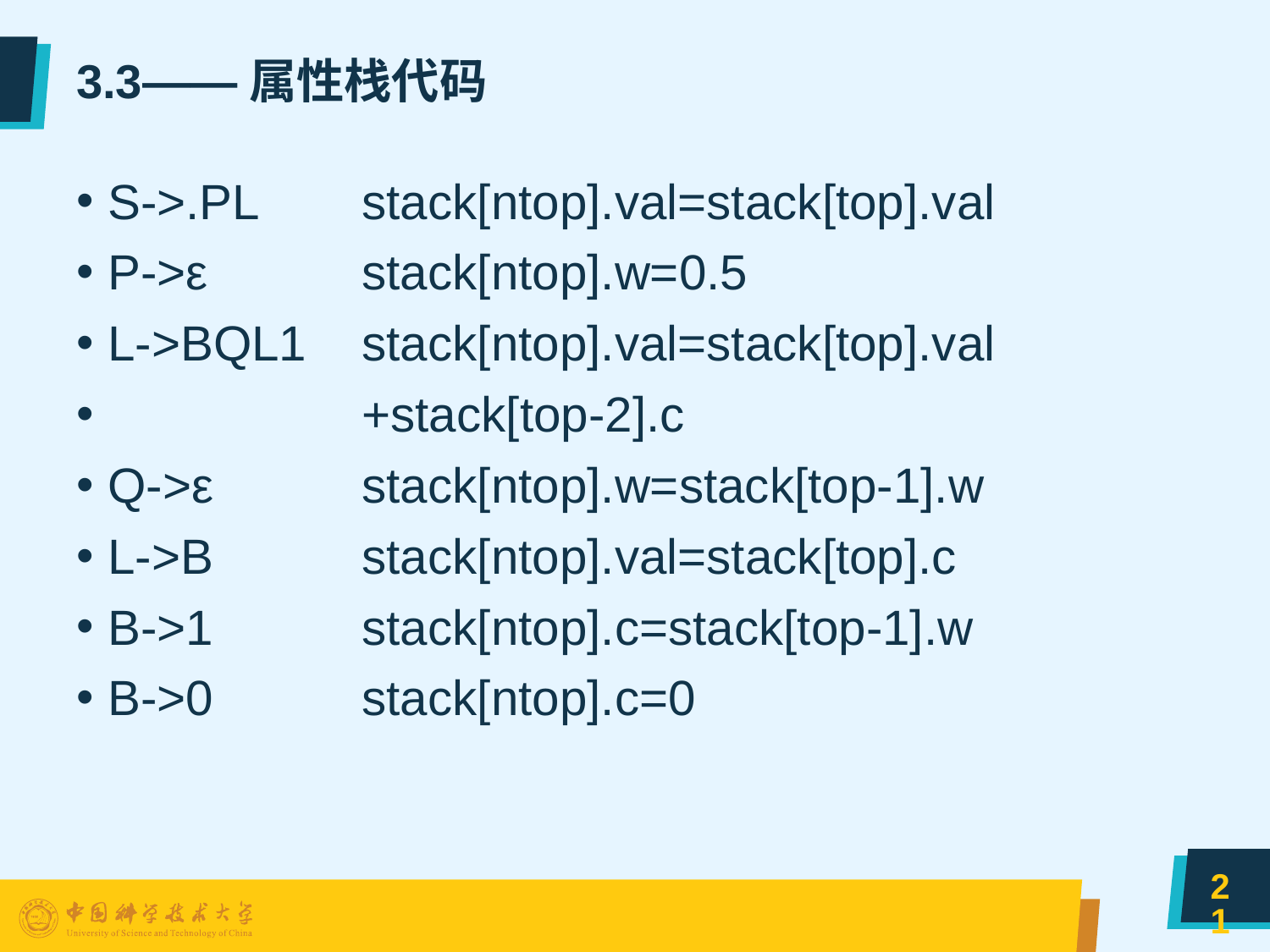

# 3.3——属性栈代码
S->.PL	stack[ntop].val=stack[top].val
P->ε		stack[ntop].w=0.5
L->BQL1	stack[ntop].val=stack[top].val
 		+stack[top-2].c
Q->ε		stack[ntop].w=stack[top-1].w
L->B		stack[ntop].val=stack[top].c
B->1		stack[ntop].c=stack[top-1].w
B->0		stack[ntop].c=0

21